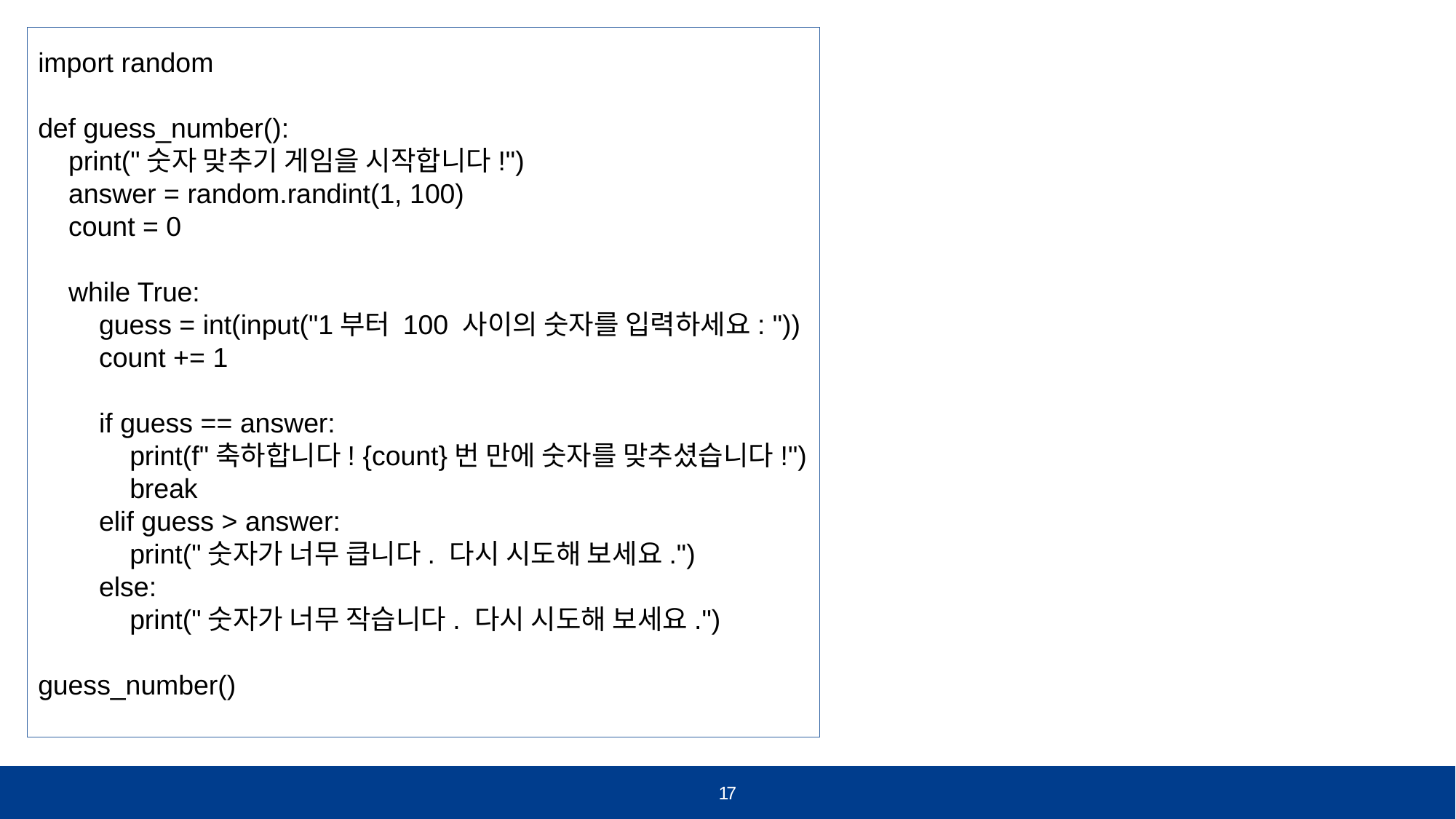

import random

def guess_number():
    print("숫자 맞추기 게임을 시작합니다!")
    answer = random.randint(1, 100)
    count = 0

    while True:
        guess = int(input("1부터 100 사이의 숫자를 입력하세요: "))
        count += 1

        if guess == answer:
            print(f"축하합니다! {count}번 만에 숫자를 맞추셨습니다!")
            break
        elif guess > answer:
            print("숫자가 너무 큽니다. 다시 시도해 보세요.")
        else:
            print("숫자가 너무 작습니다. 다시 시도해 보세요.")

guess_number()